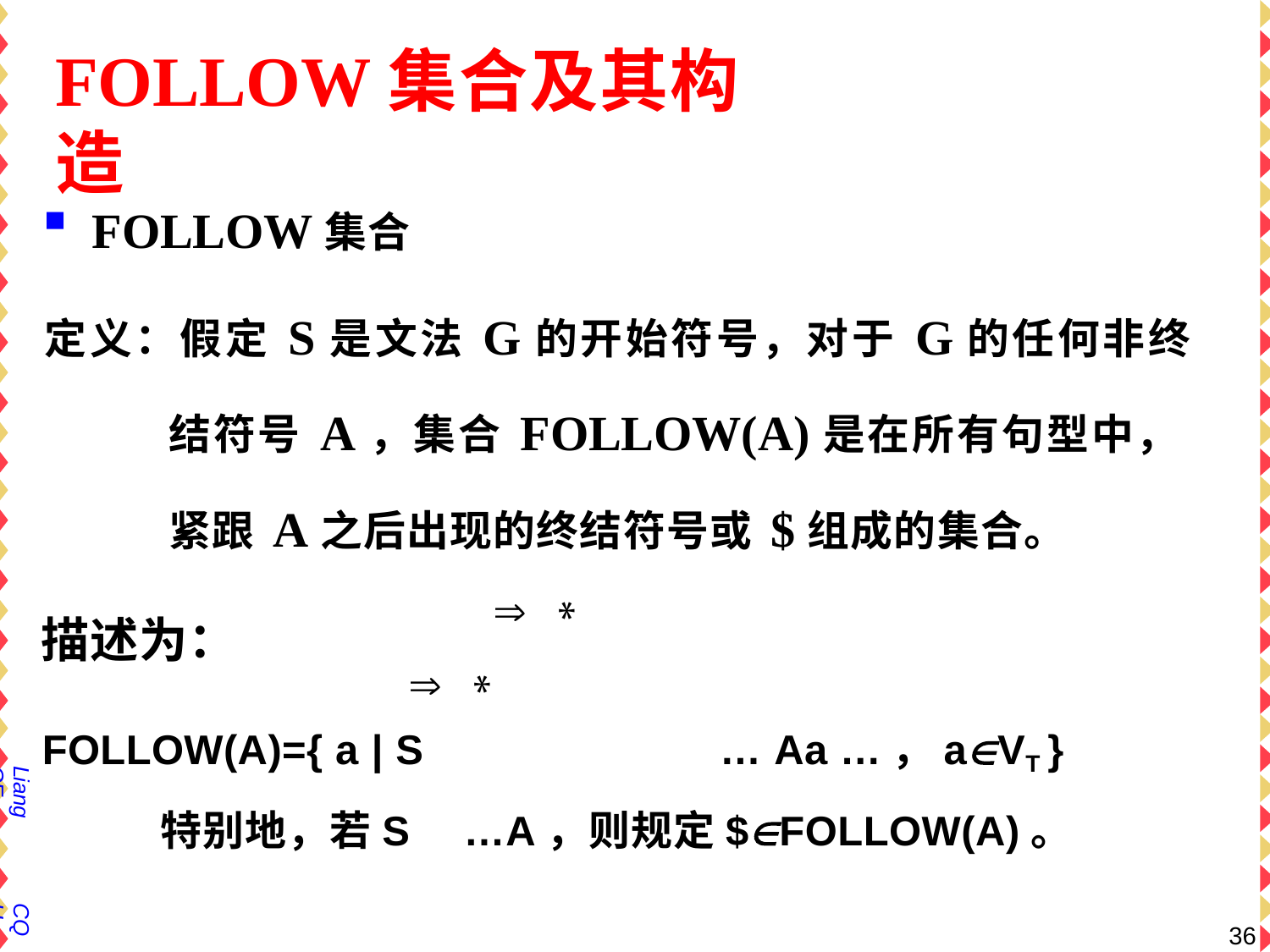

# FOLLOW集合及其构造
FOLLOW集合
定义：假定S是文法G的开始符号，对于G的任何非终 结符号A，集合FOLLOW(A)是在所有句型中，  紧跟A之后出现的终结符号或$组成的集合。
描述为：

FOLLOW(A)={ a | S	… Aa …，a∈VT }
特别地，若S	…A，则规定$∈FOLLOW(A)。
*⇑
*⇑
Liang GE
CQU
36